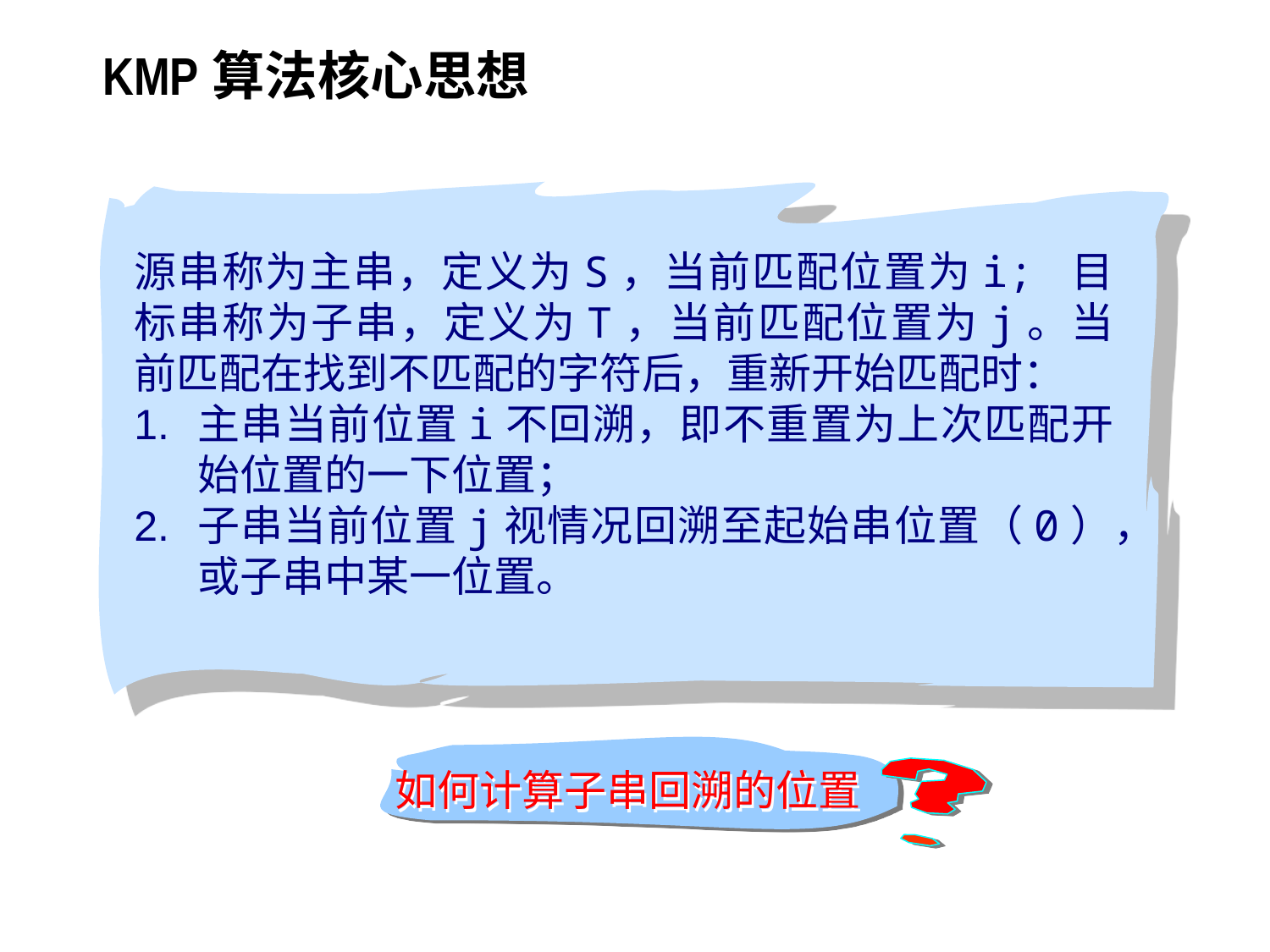

# KMP算法核心思想

源串称为主串，定义为S，当前匹配位置为i; 目标串称为子串，定义为T，当前匹配位置为j。当前匹配在找到不匹配的字符后，重新开始匹配时：
主串当前位置i不回溯，即不重置为上次匹配开始位置的一下位置；
子串当前位置j视情况回溯至起始串位置（0），或子串中某一位置。

如何计算子串回溯的位置

88